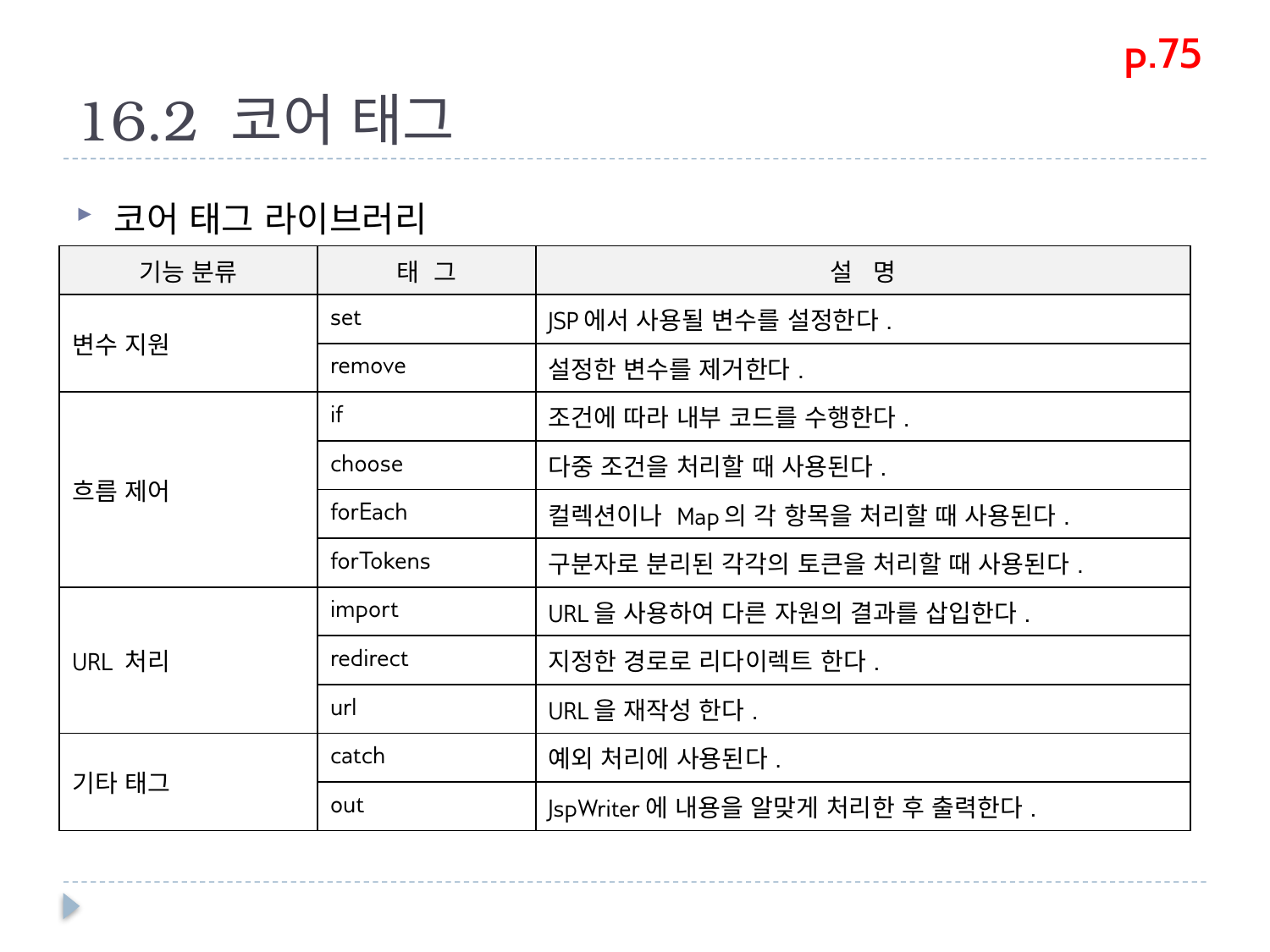

p.75
# 16.2 코어 태그
코어 태그 라이브러리

| 기능 분류 | 태 그 | 설 명 |
| --- | --- | --- |
| 변수 지원 | set | JSP에서 사용될 변수를 설정한다. |
|  | remove | 설정한 변수를 제거한다. |
| 흐름 제어 | if | 조건에 따라 내부 코드를 수행한다. |
|  | choose | 다중 조건을 처리할 때 사용된다. |
|  | forEach | 컬렉션이나 Map의 각 항목을 처리할 때 사용된다. |
|  | forTokens | 구분자로 분리된 각각의 토큰을 처리할 때 사용된다. |
| URL 처리 | import | URL을 사용하여 다른 자원의 결과를 삽입한다. |
|  | redirect | 지정한 경로로 리다이렉트 한다. |
|  | url | URL을 재작성 한다. |
| 기타 태그 | catch | 예외 처리에 사용된다. |
|  | out | JspWriter에 내용을 알맞게 처리한 후 출력한다. |